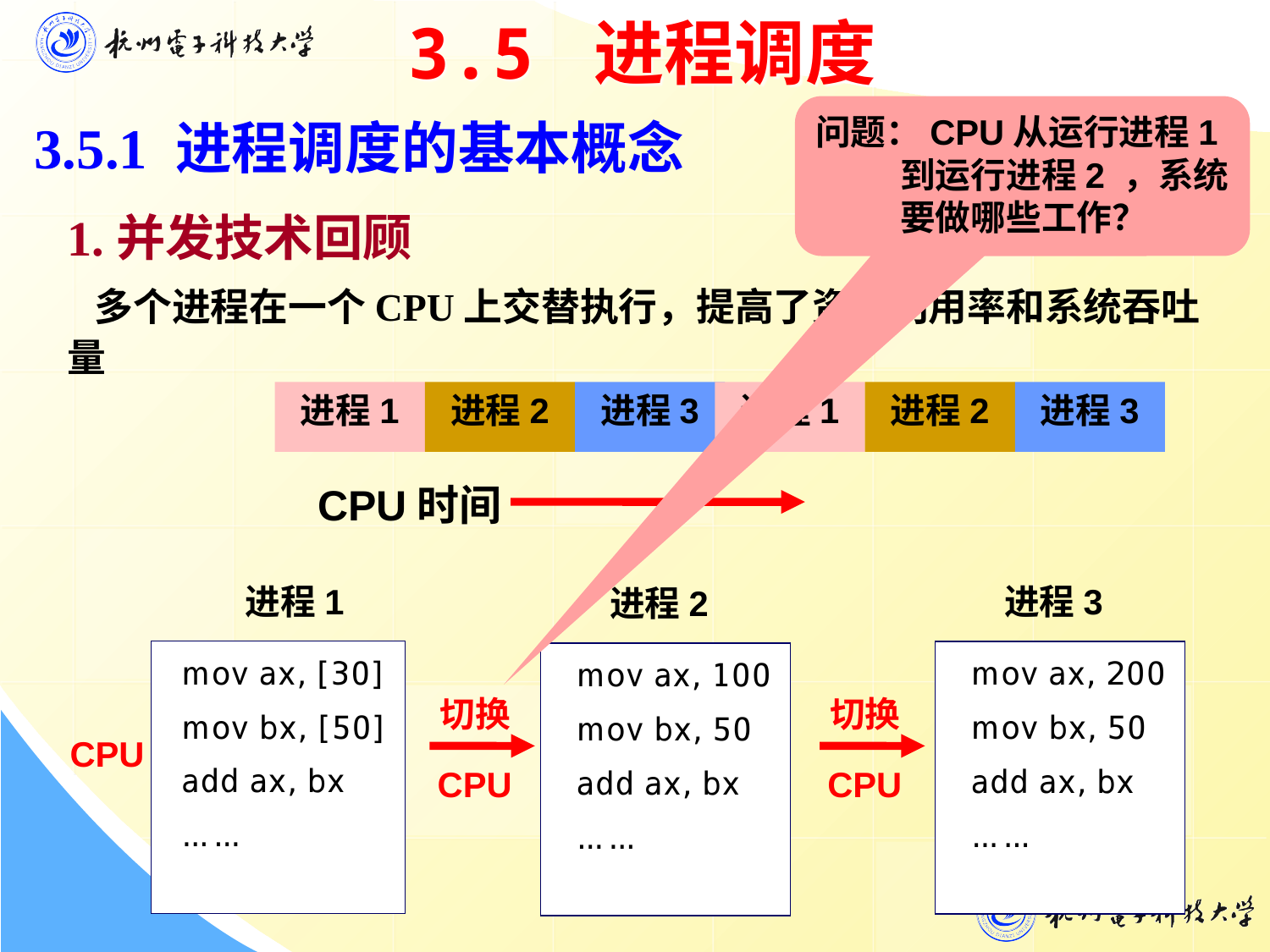

3.5 进程调度
问题：CPU从运行进程1到运行进程2 ，系统要做哪些工作？
3.5.1 进程调度的基本概念
1.并发技术回顾
  多个进程在一个CPU上交替执行，提高了资源利用率和系统吞吐量

进程1
进程2
进程3
进程1
进程2
进程3
CPU时间

进程1
进程3
进程2

  mov ax, [30]
  mov bx, [50]
  add ax, bx
  ……
  mov ax, 200
  mov bx, 50
  add ax, bx
  ……
  mov ax, 100
  mov bx, 50
  add ax, bx
  ……
切换

切换

CPU
CPU
CPU